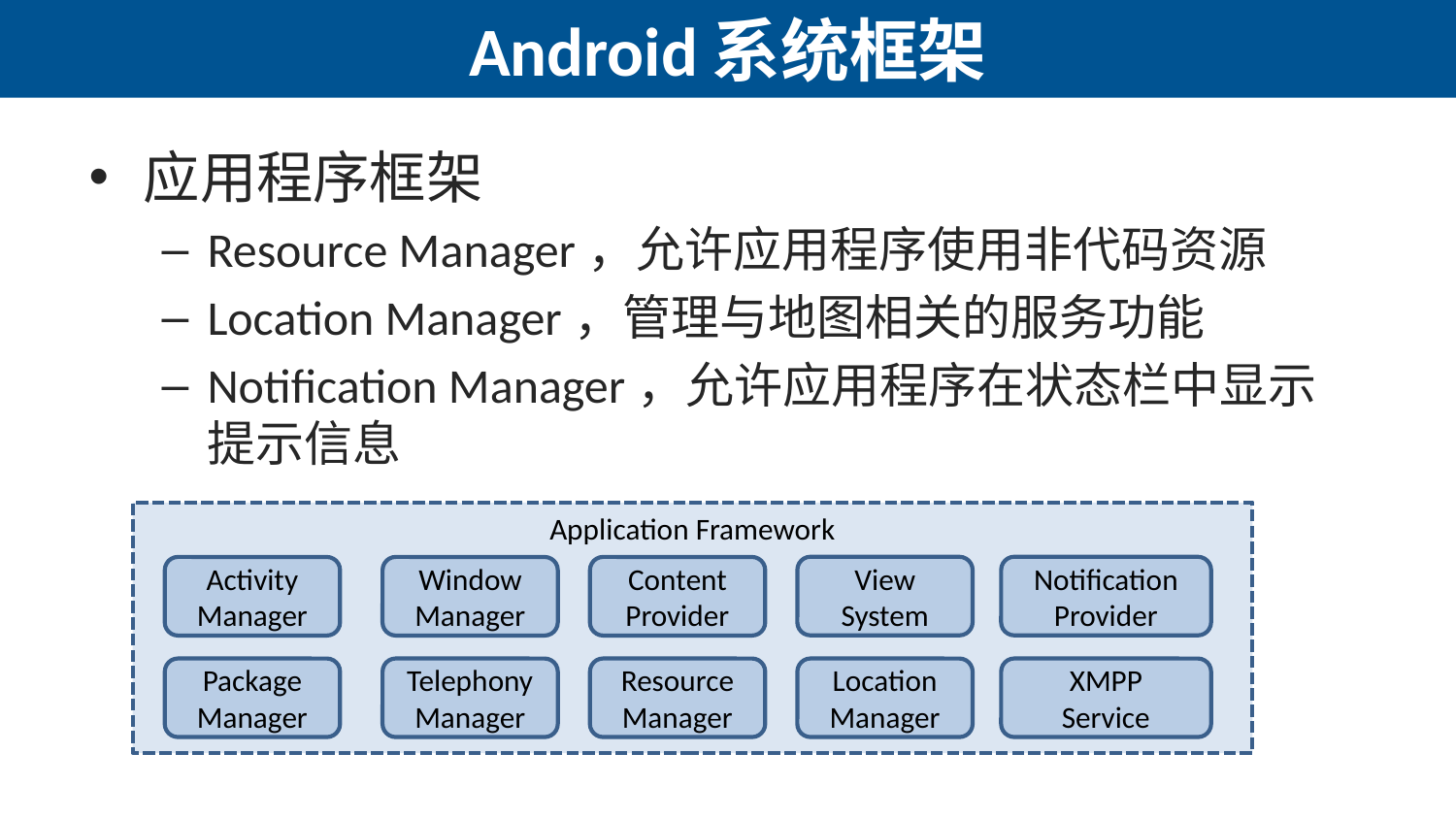

# Android系统框架
应用程序框架
Resource Manager，允许应用程序使用非代码资源
Location Manager，管理与地图相关的服务功能
Notification Manager，允许应用程序在状态栏中显示提示信息
Application Framework
View
System
Notification
Provider
Activity
Manager
Window
Manager
Content
Provider
Package
Manager
Telephony
Manager
Resource
Manager
Location
Manager
XMPP
Service